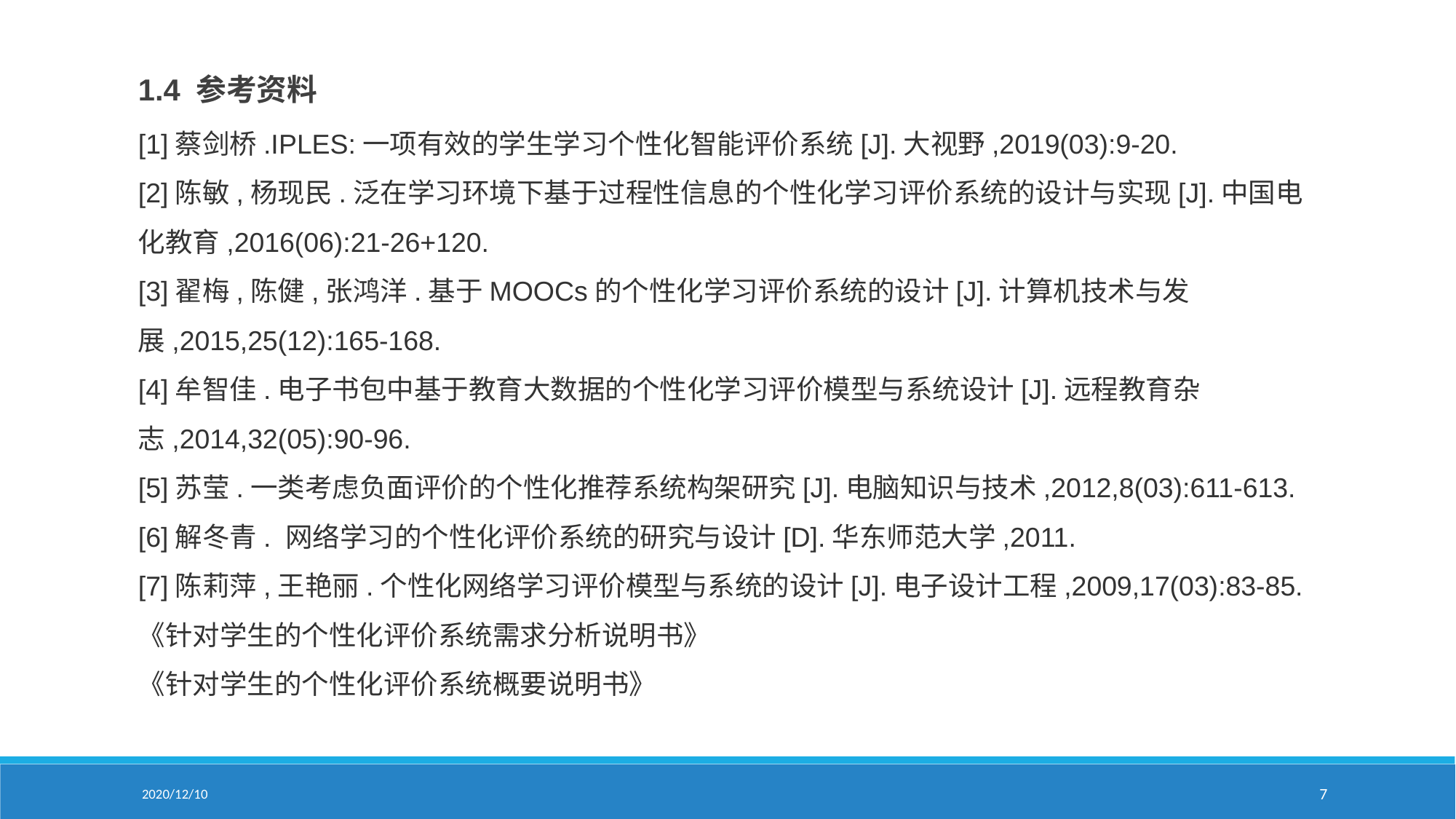

1.4 参考资料
[1]蔡剑桥.IPLES:一项有效的学生学习个性化智能评价系统[J].大视野,2019(03):9-20.
[2]陈敏,杨现民.泛在学习环境下基于过程性信息的个性化学习评价系统的设计与实现[J].中国电化教育,2016(06):21-26+120.
[3]翟梅,陈健,张鸿洋.基于MOOCs的个性化学习评价系统的设计[J].计算机技术与发展,2015,25(12):165-168.
[4]牟智佳.电子书包中基于教育大数据的个性化学习评价模型与系统设计[J].远程教育杂志,2014,32(05):90-96.
[5]苏莹.一类考虑负面评价的个性化推荐系统构架研究[J].电脑知识与技术,2012,8(03):611-613.
[6]解冬青. 网络学习的个性化评价系统的研究与设计[D].华东师范大学,2011.
[7]陈莉萍,王艳丽.个性化网络学习评价模型与系统的设计[J].电子设计工程,2009,17(03):83-85.
《针对学生的个性化评价系统需求分析说明书》
《针对学生的个性化评价系统概要说明书》

2020/12/10
7